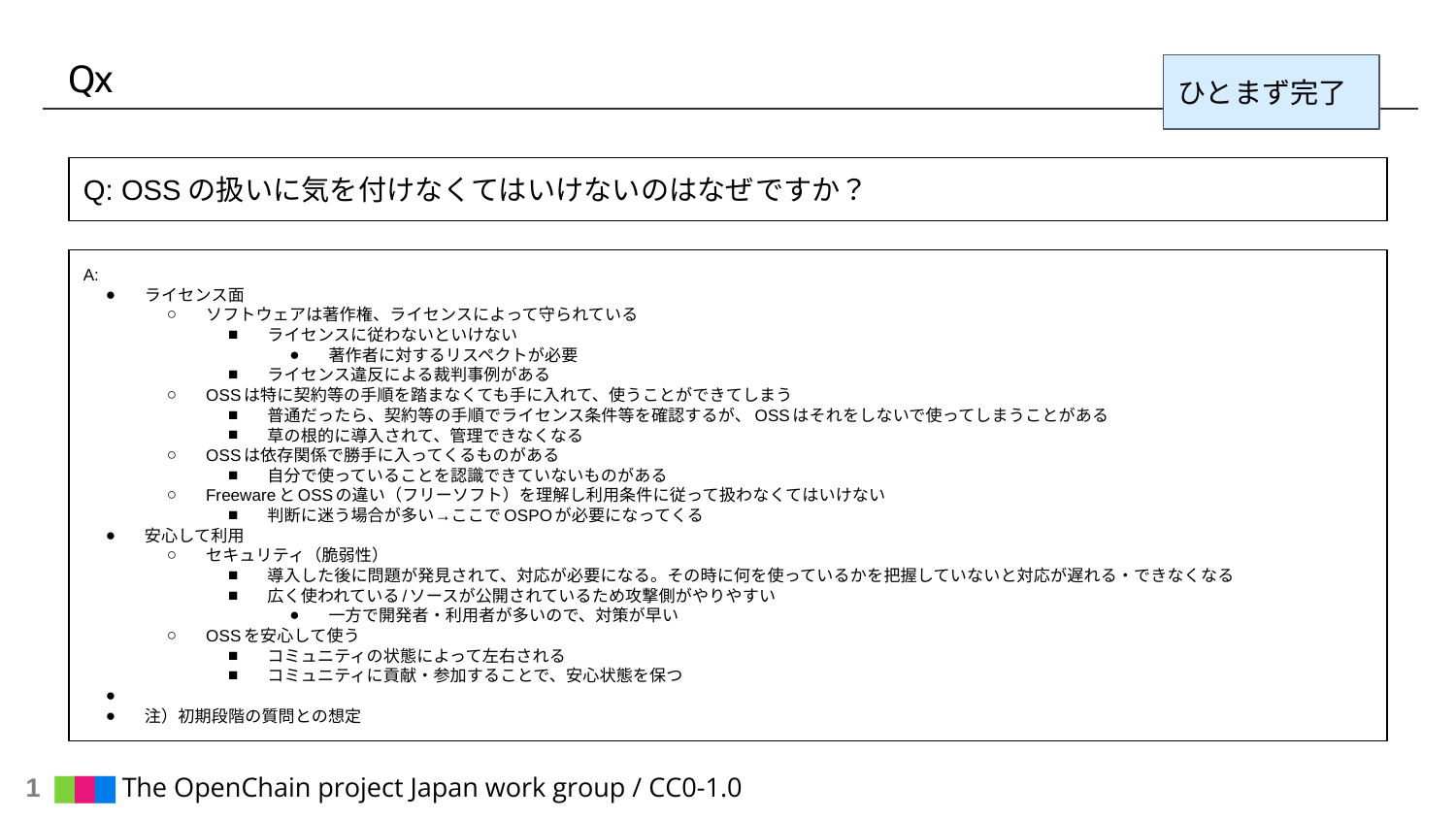

# Qx
ひとまず完了
Q: OSSの扱いに気を付けなくてはいけないのはなぜですか？
A:
ライセンス面
ソフトウェアは著作権、ライセンスによって守られている
ライセンスに従わないといけない
著作者に対するリスペクトが必要
ライセンス違反による裁判事例がある
OSSは特に契約等の手順を踏まなくても手に入れて、使うことができてしまう
普通だったら、契約等の手順でライセンス条件等を確認するが、OSSはそれをしないで使ってしまうことがある
草の根的に導入されて、管理できなくなる
OSSは依存関係で勝手に入ってくるものがある
自分で使っていることを認識できていないものがある
FreewareとOSSの違い（フリーソフト）を理解し利用条件に従って扱わなくてはいけない
判断に迷う場合が多い→ここでOSPOが必要になってくる
安心して利用
セキュリティ（脆弱性）
導入した後に問題が発見されて、対応が必要になる。その時に何を使っているかを把握していないと対応が遅れる・できなくなる
広く使われている/ソースが公開されているため攻撃側がやりやすい
一方で開発者・利用者が多いので、対策が早い
OSSを安心して使う
コミュニティの状態によって左右される
コミュニティに貢献・参加することで、安心状態を保つ

注）初期段階の質問との想定